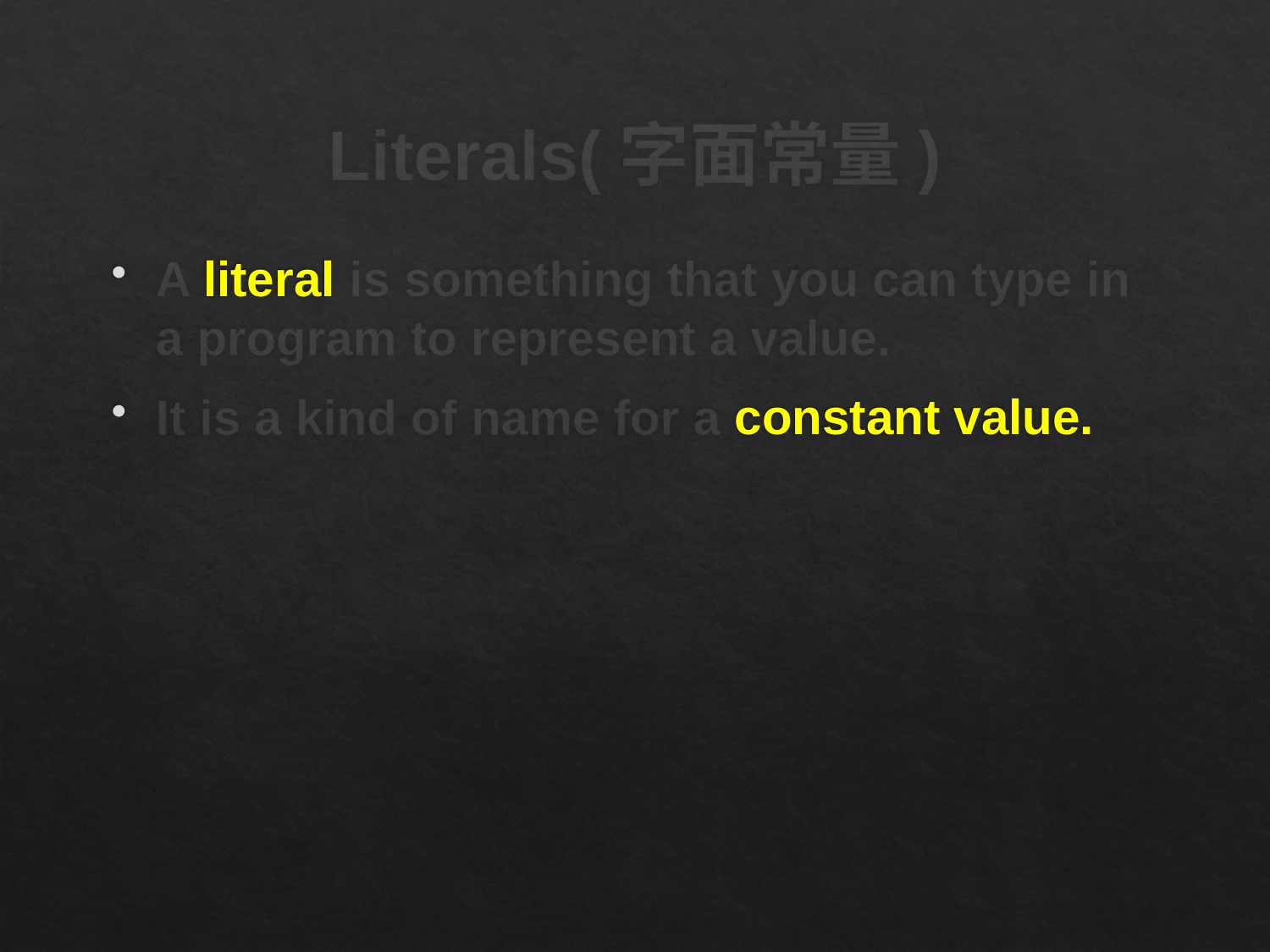

# Literals(字面常量)
A literal is something that you can type in a program to represent a value.
It is a kind of name for a constant value.